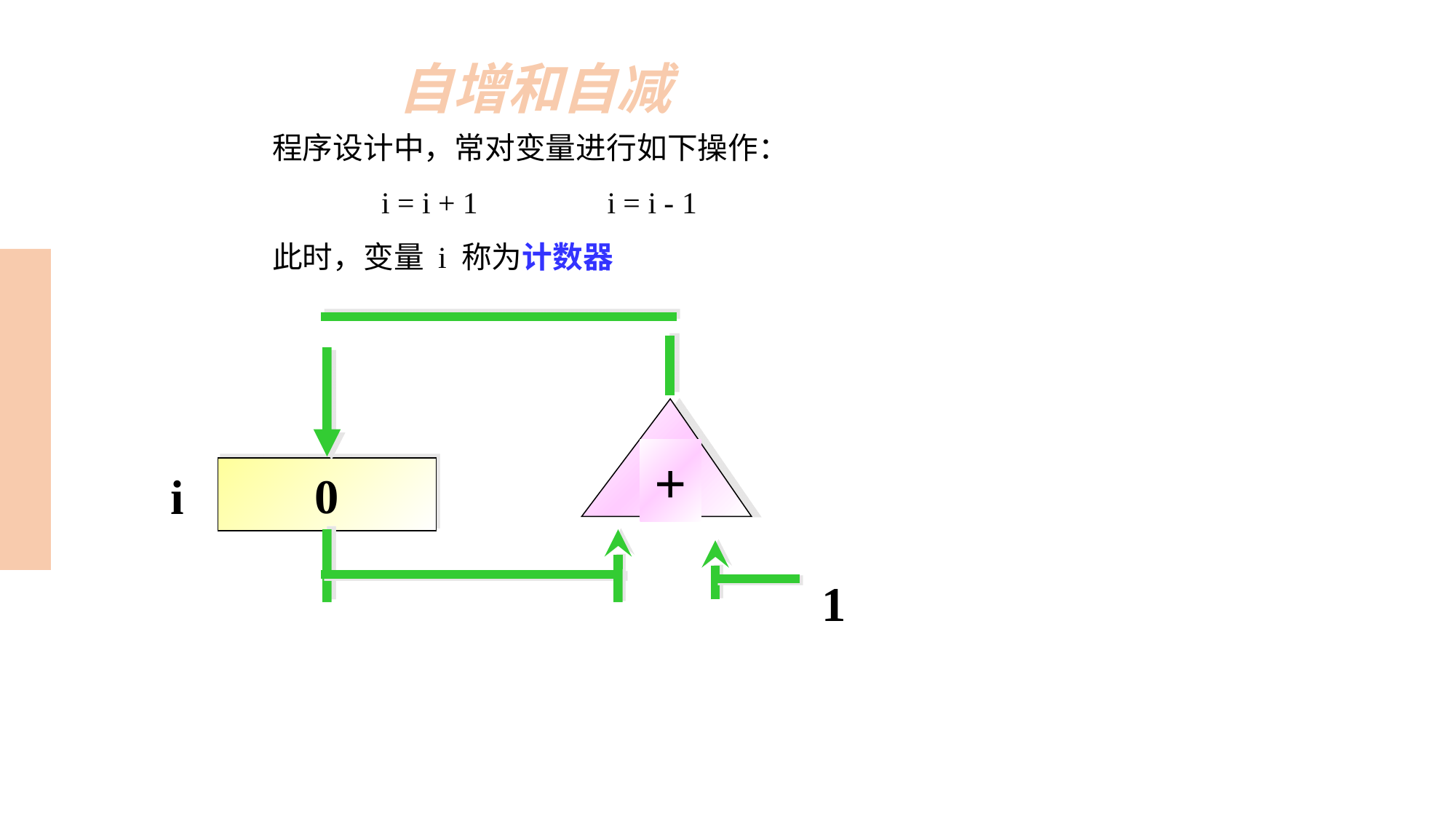

自增和自减

程序设计中，常对变量进行如下操作：
	i = i + 1		 i = i - 1
此时，变量 i 称为计数器

+
0
i

1